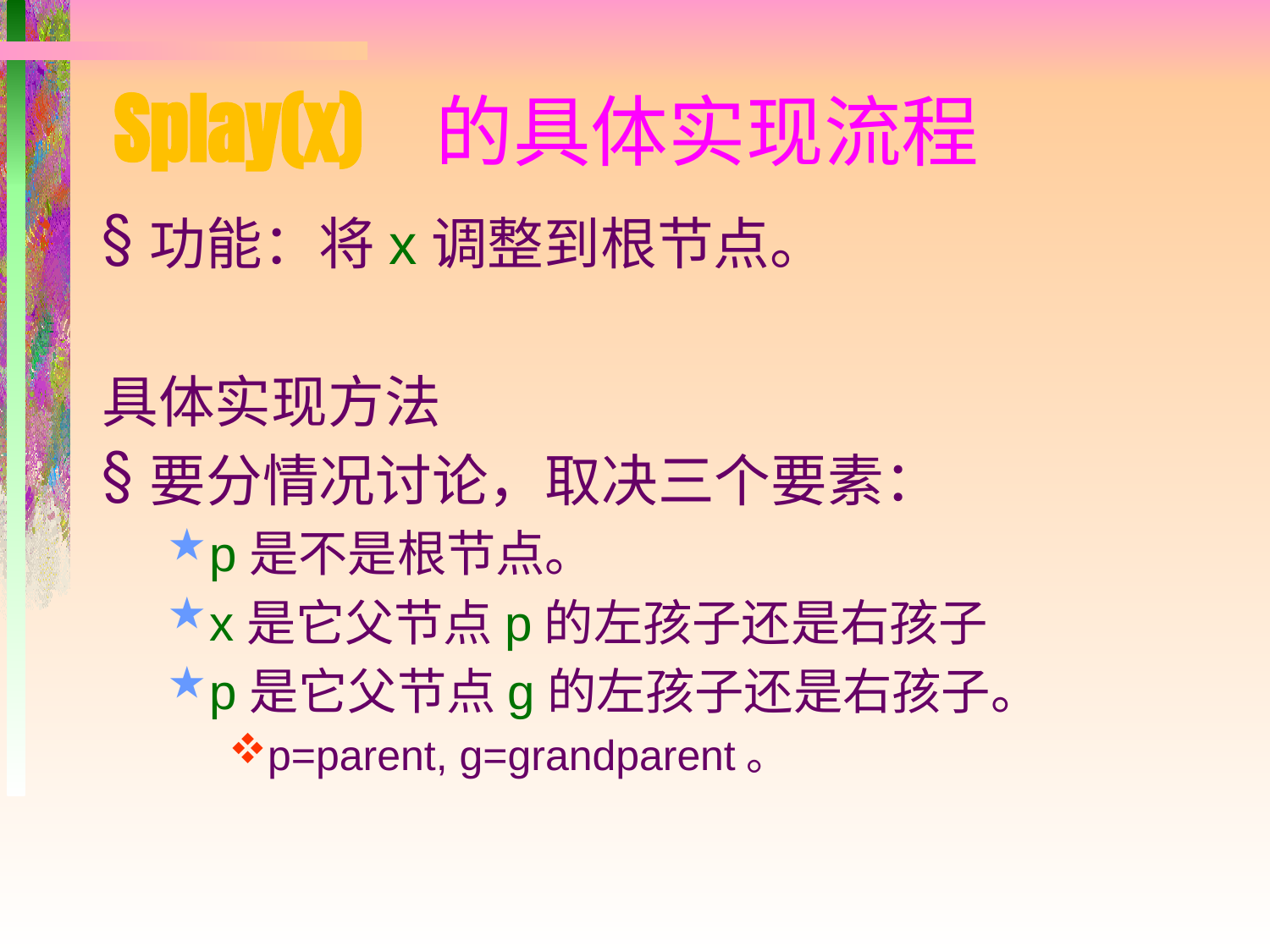

# Splay(x)   的具体实现流程
功能：将x调整到根节点。

具体实现方法
要分情况讨论，取决三个要素：
p是不是根节点。
x是它父节点p的左孩子还是右孩子
p是它父节点g的左孩子还是右孩子。
p=parent, g=grandparent。